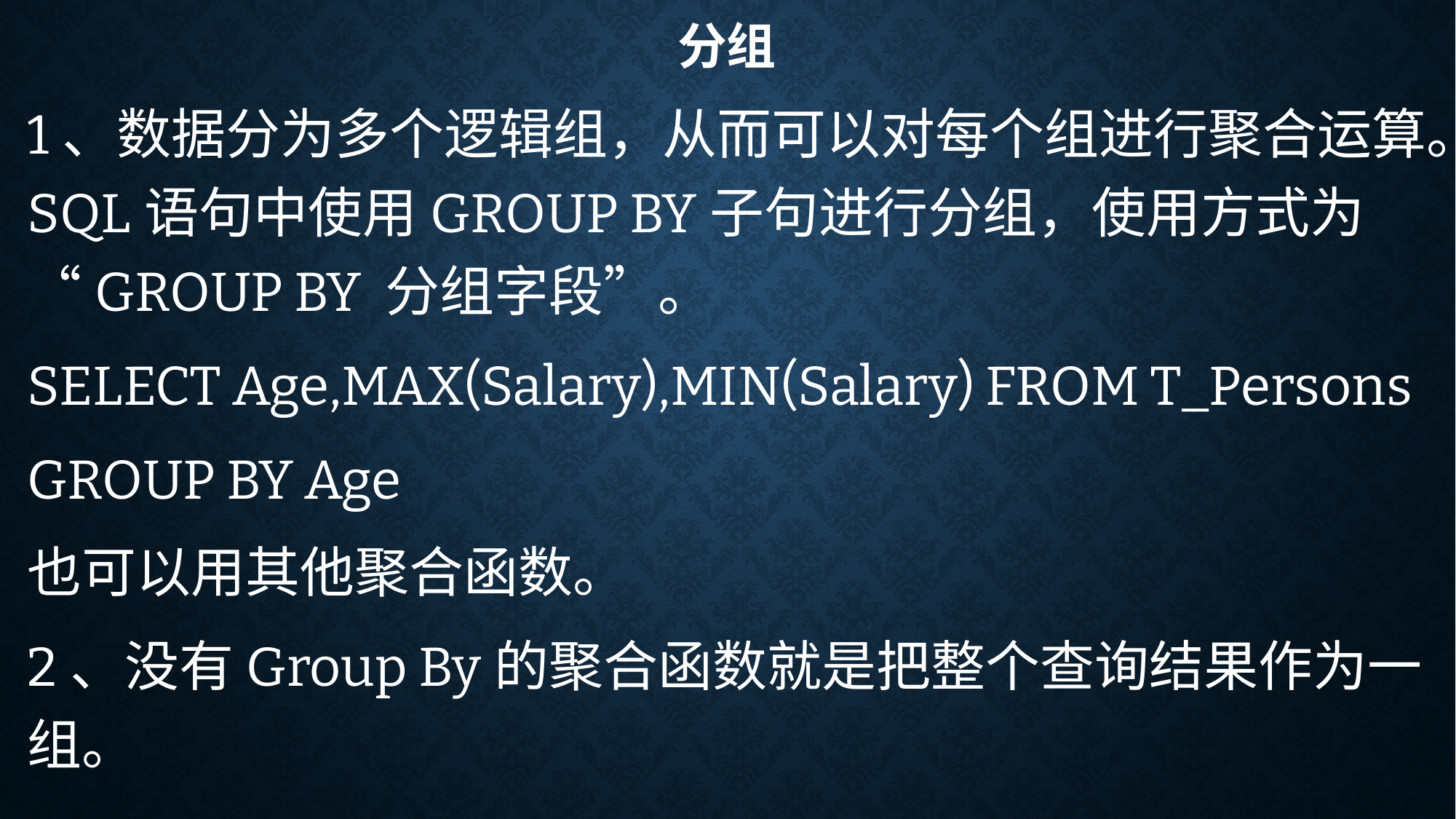

# 分组
1、数据分为多个逻辑组，从而可以对每个组进行聚合运算。SQL语句中使用GROUP BY子句进行分组，使用方式为“GROUP BY 分组字段”。
SELECT Age,MAX(Salary),MIN(Salary) FROM T_Persons
GROUP BY Age
也可以用其他聚合函数。
2、没有Group By的聚合函数就是把整个查询结果作为一组。